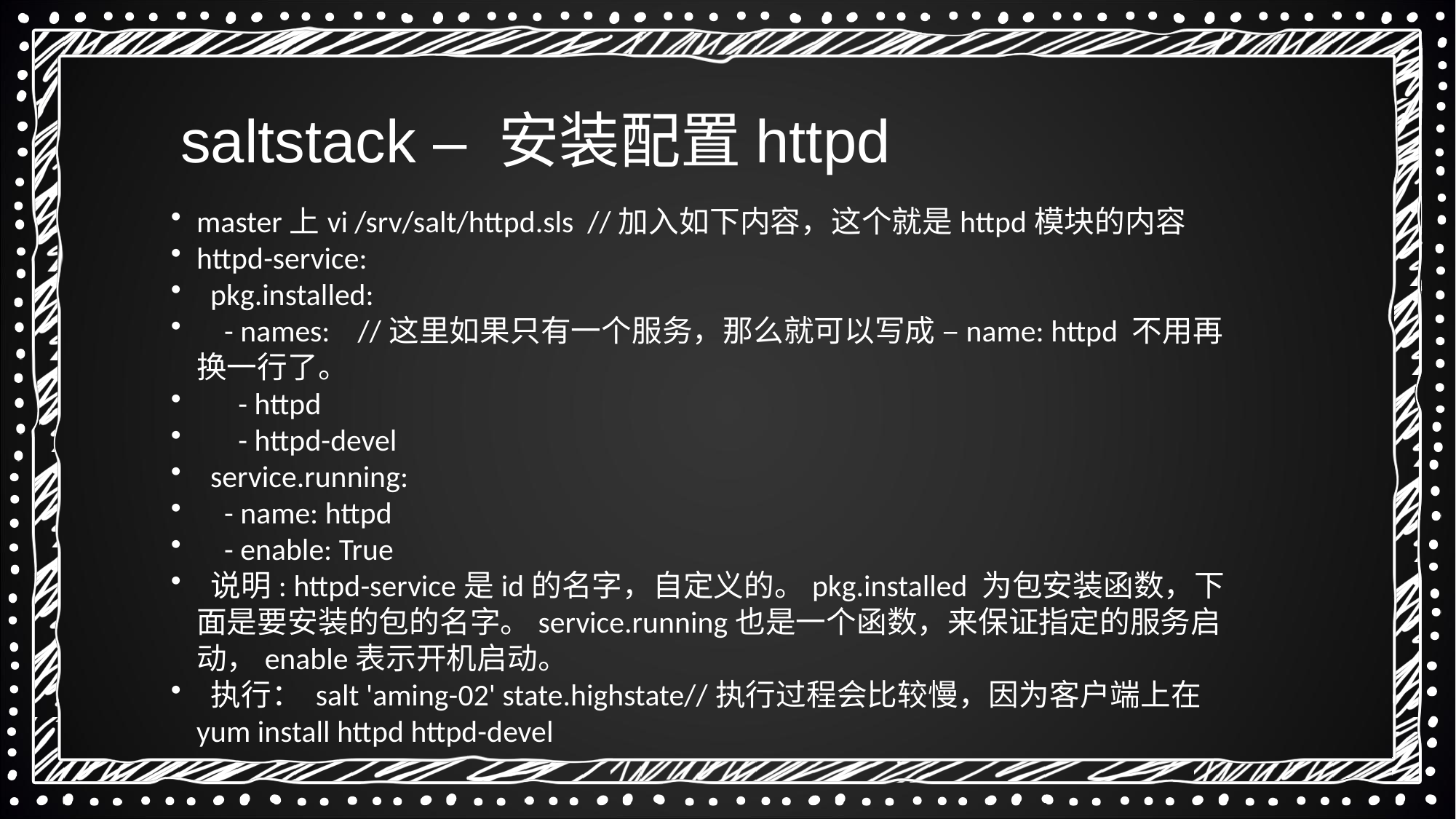

saltstack – 安装配置httpd
master上vi /srv/salt/httpd.sls  //加入如下内容，这个就是httpd模块的内容
httpd-service:
  pkg.installed:
    - names:    //这里如果只有一个服务，那么就可以写成 –name: httpd 不用再换一行了。
      - httpd
      - httpd-devel
  service.running:
    - name: httpd
    - enable: True
 说明: httpd-service是id的名字，自定义的。pkg.installed 为包安装函数，下面是要安装的包的名字。service.running也是一个函数，来保证指定的服务启动，enable表示开机启动。
 执行： salt 'aming-02' state.highstate//执行过程会比较慢，因为客户端上在yum install httpd httpd-devel